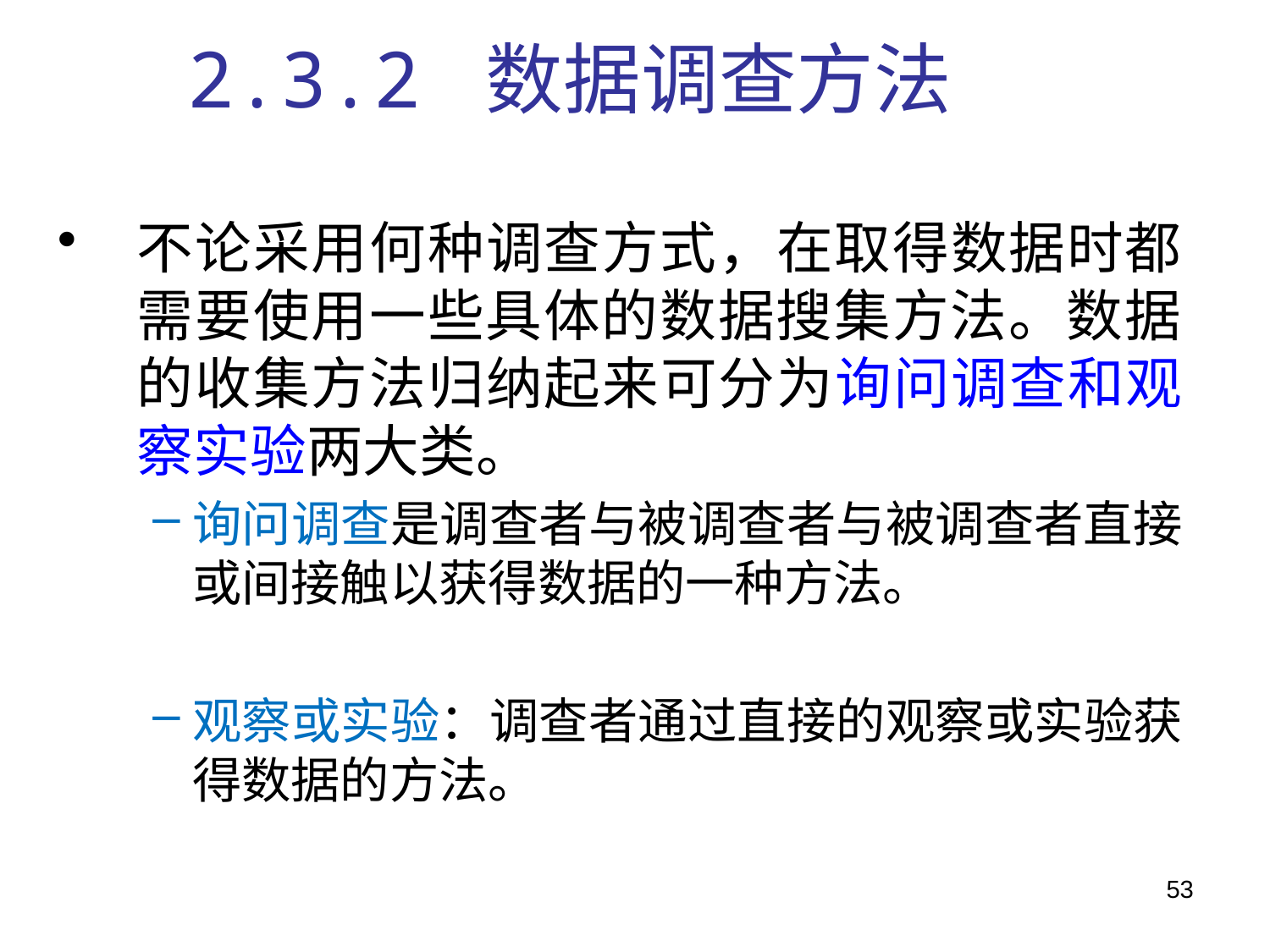

# 2.3.2 数据调查方法
不论采用何种调查方式，在取得数据时都需要使用一些具体的数据搜集方法。数据的收集方法归纳起来可分为询问调查和观察实验两大类。
询问调查是调查者与被调查者与被调查者直接或间接触以获得数据的一种方法。

观察或实验：调查者通过直接的观察或实验获得数据的方法。
53